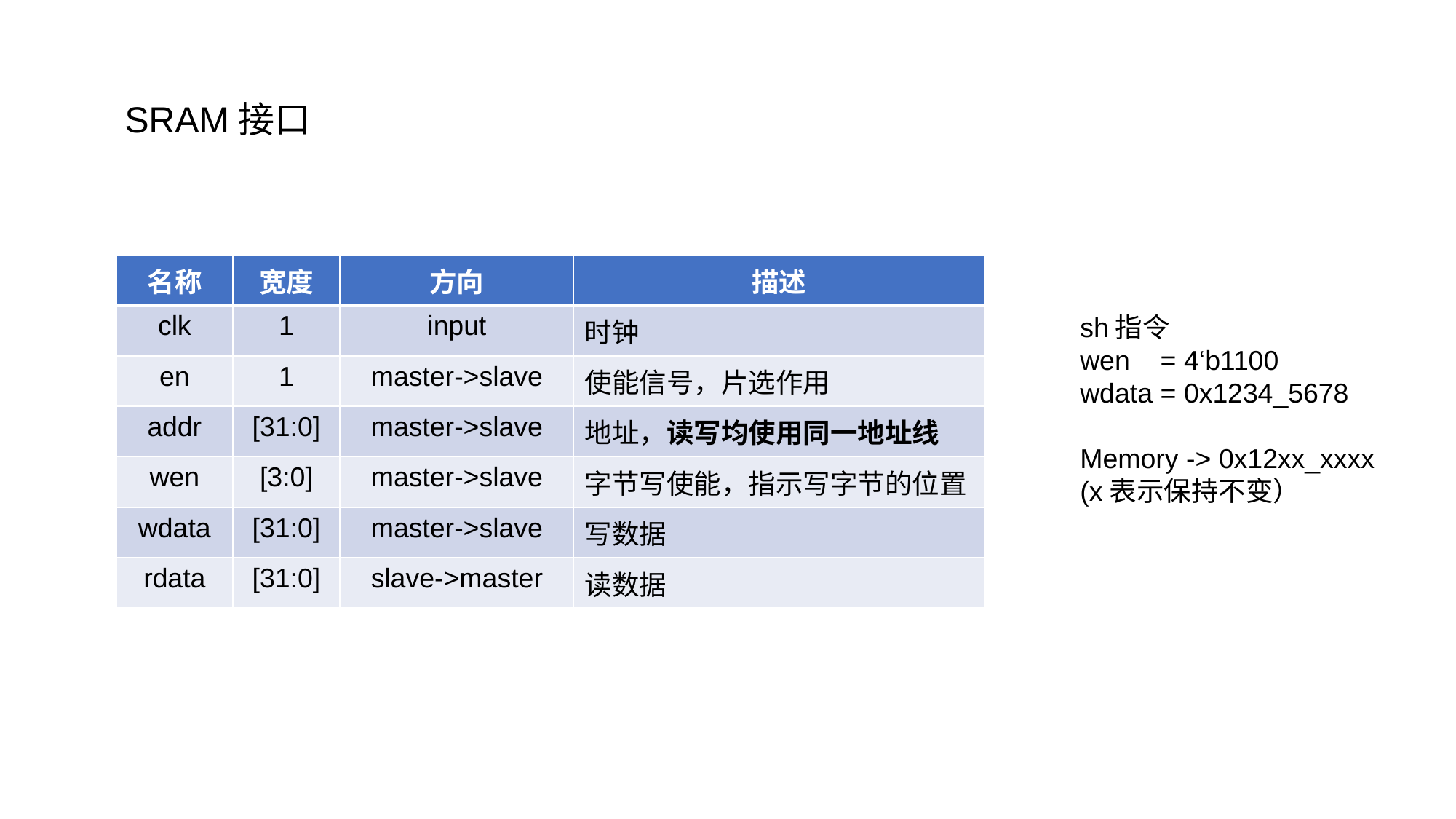

SRAM接口
| 名称 | 宽度 | 方向 | 描述 |
| --- | --- | --- | --- |
| clk | 1 | input | 时钟 |
| en | 1 | master->slave | 使能信号，片选作用 |
| addr | [31:0] | master->slave | 地址，读写均使用同一地址线 |
| wen | [3:0] | master->slave | 字节写使能，指示写字节的位置 |
| wdata | [31:0] | master->slave | 写数据 |
| rdata | [31:0] | slave->master | 读数据 |
sh指令
wen    = 4‘b1100
wdata = 0x1234_5678

Memory -> 0x12xx_xxxx
(x表示保持不变）